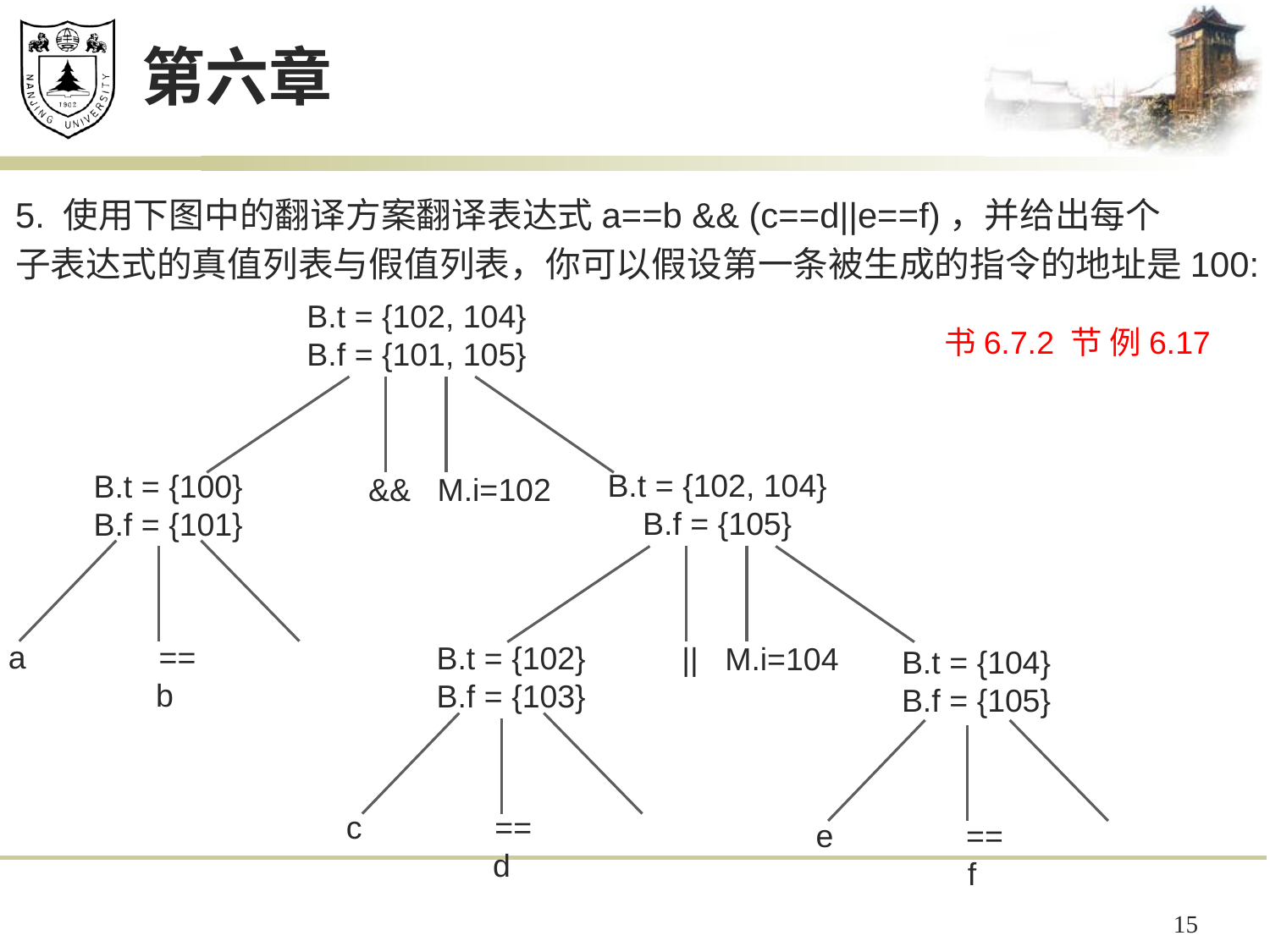

# 第六章
5. 使用下图中的翻译方案翻译表达式a==b && (c==d||e==f)，并给出每个
子表达式的真值列表与假值列表，你可以假设第一条被生成的指令的地址是100:

B.t = {102, 104}
B.f = {101, 105}
&&   M.i=102
书6.7.2 节 例6.17
B.t = {102, 104}
B.f = {105}
||   M.i=104
B.t = {100}
B.f = {101}
a               ==               b
B.t = {102}
B.f = {103}
c               ==               d
B.t = {104}
B.f = {105}
e               ==               f